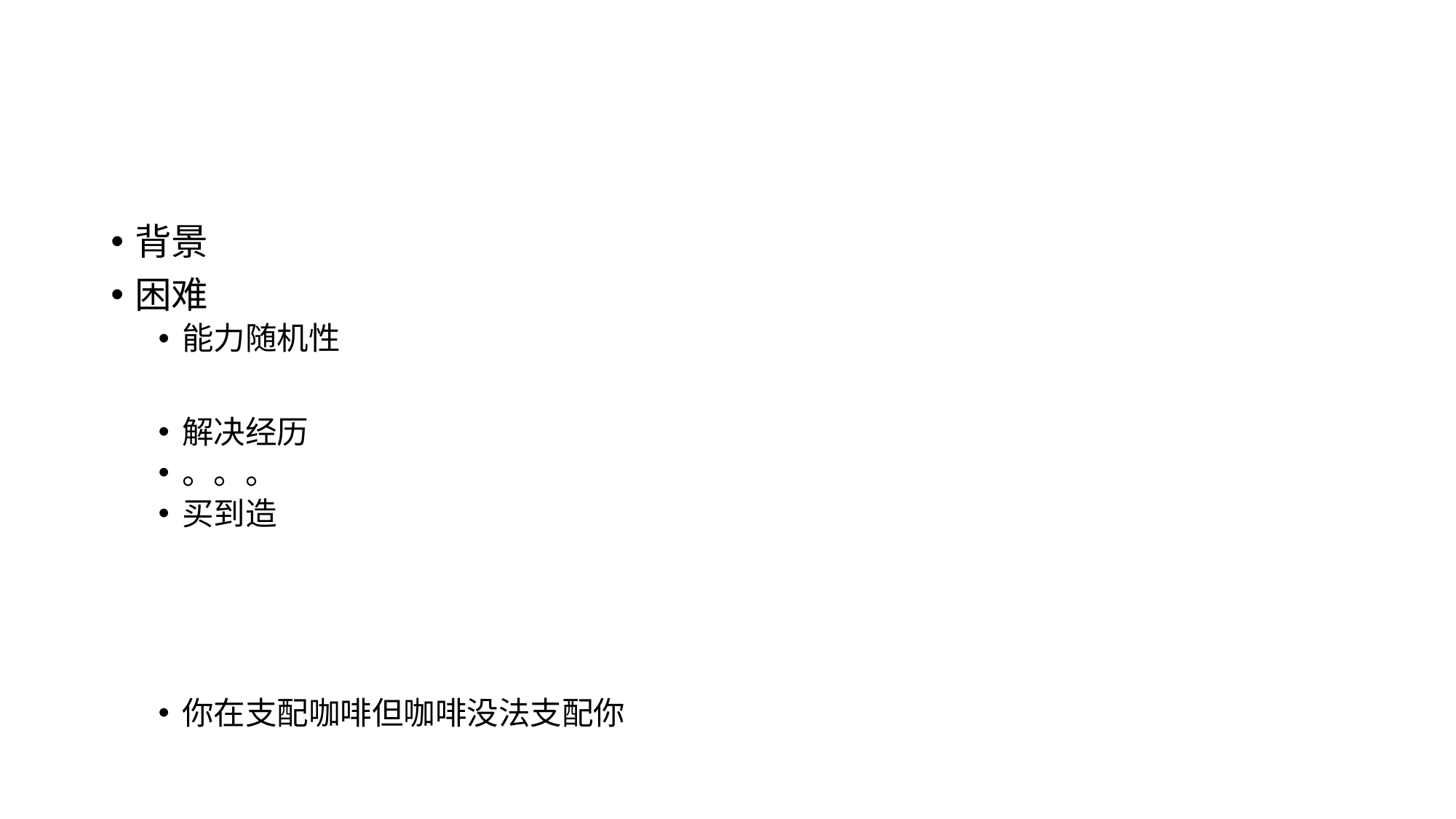

#
背景
困难
能力随机性

解决经历
。。。
买到造

你在支配咖啡但咖啡没法支配你